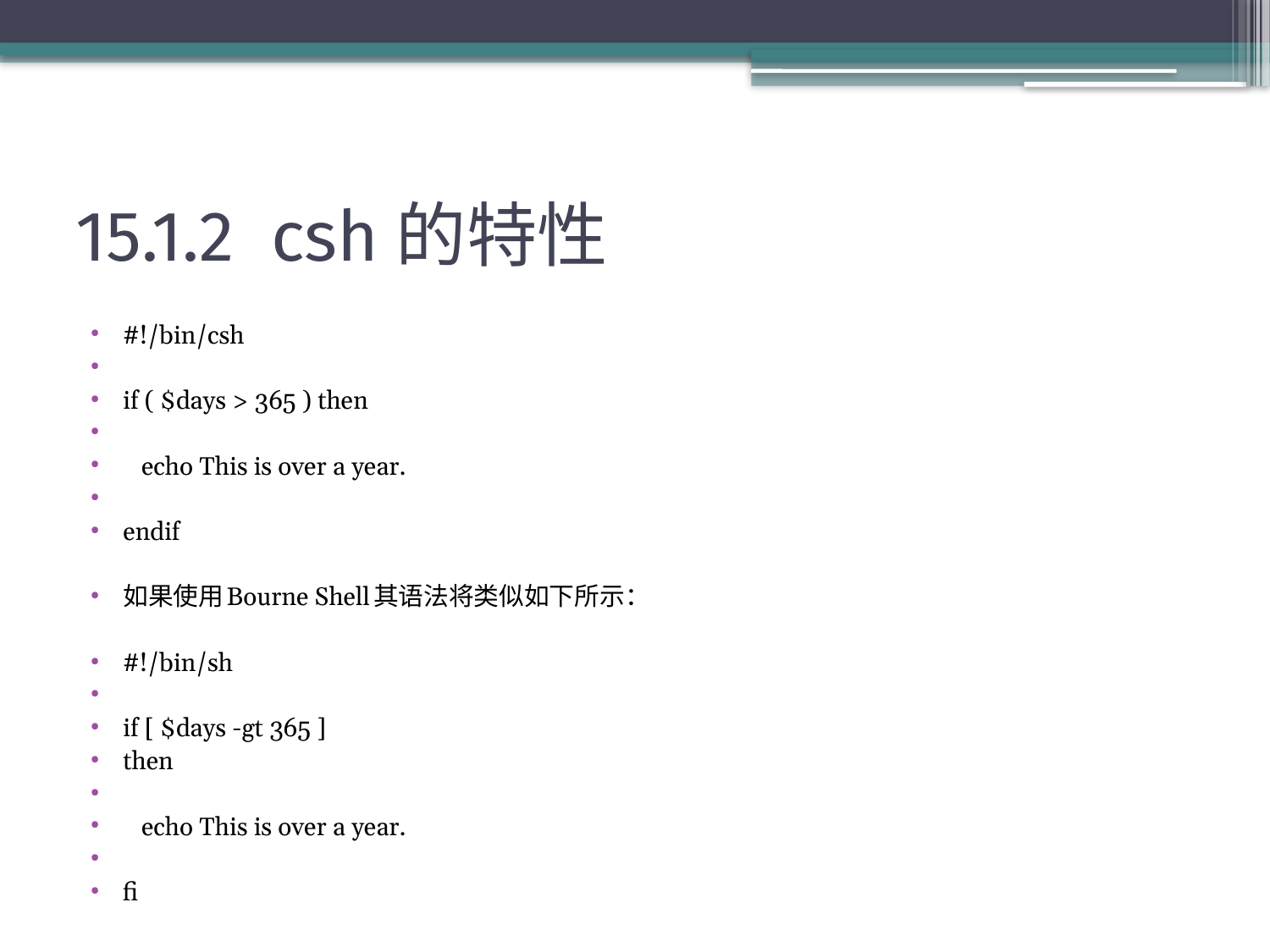

# 15.1.2  csh的特性
#!/bin/csh

if ( $days > 365 ) then

   echo This is over a year.

endif

如果使用Bourne Shell其语法将类似如下所示：

#!/bin/sh

if [ $days -gt 365 ]
then

   echo This is over a year.

fi